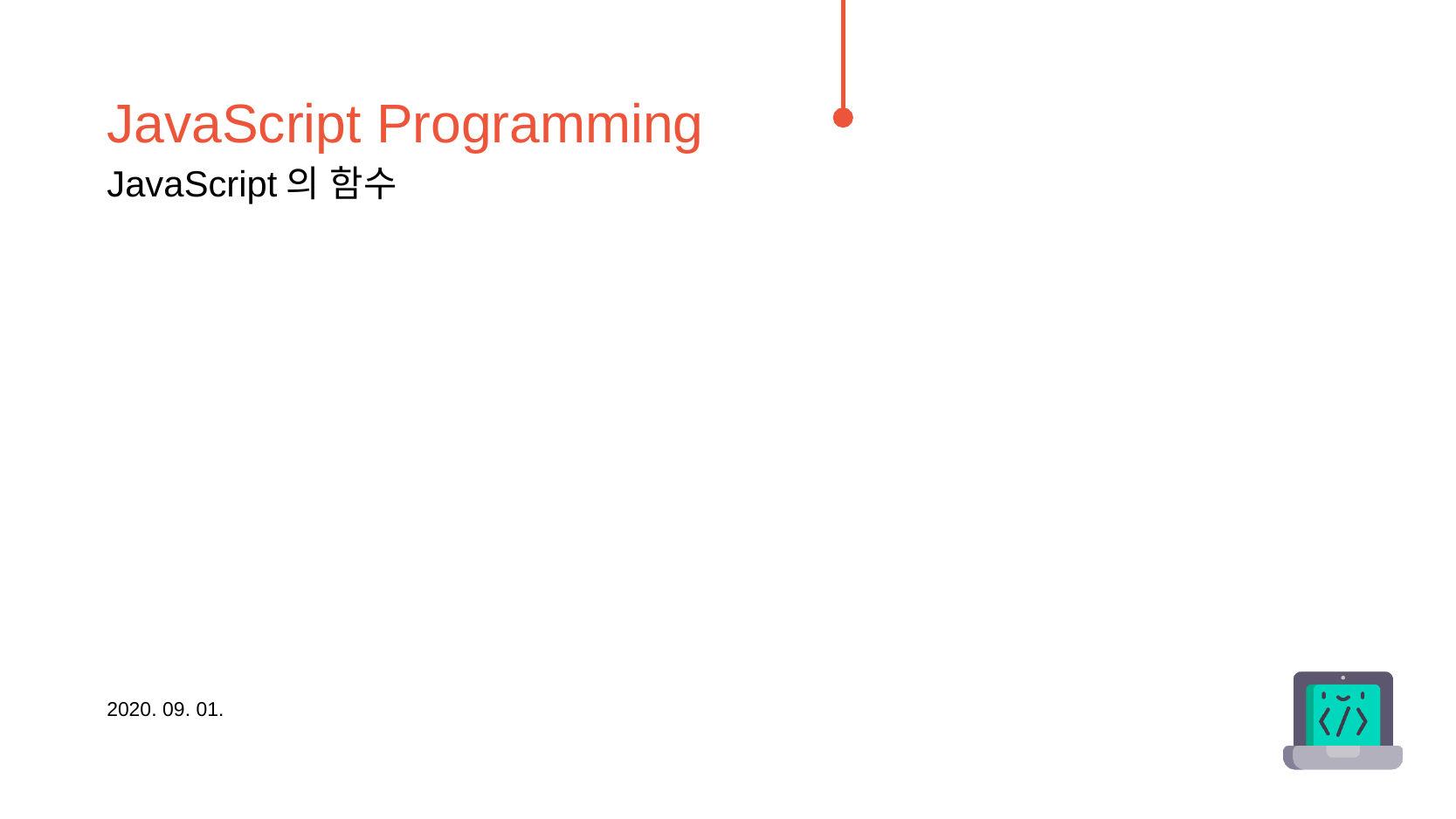

JavaScript Programming
JavaScript의 함수
2020. 09. 01.